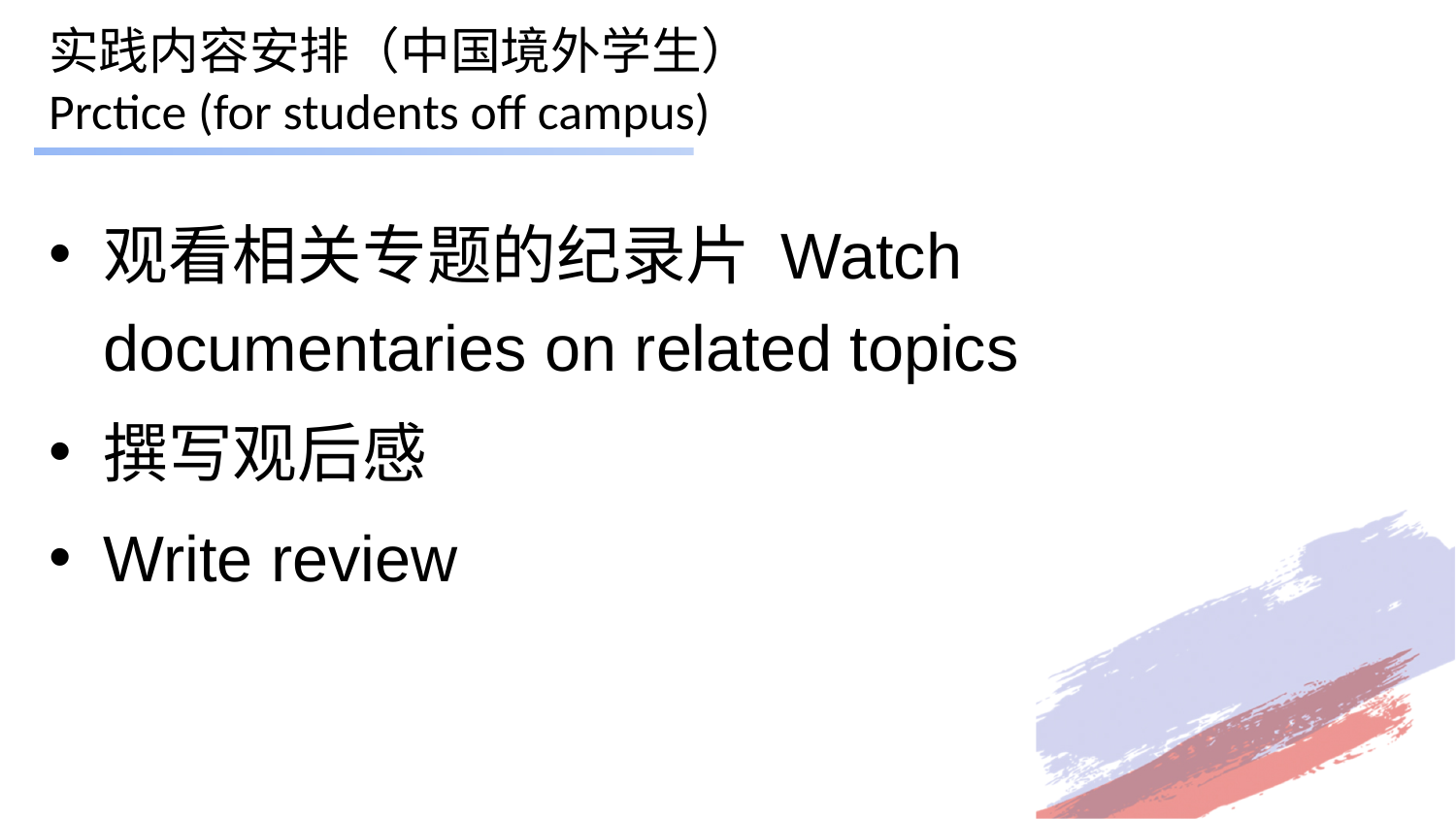

# 实践内容安排（中国境外学生） Prctice (for students off campus)
观看相关专题的纪录片 Watch documentaries on related topics
撰写观后感
Write review